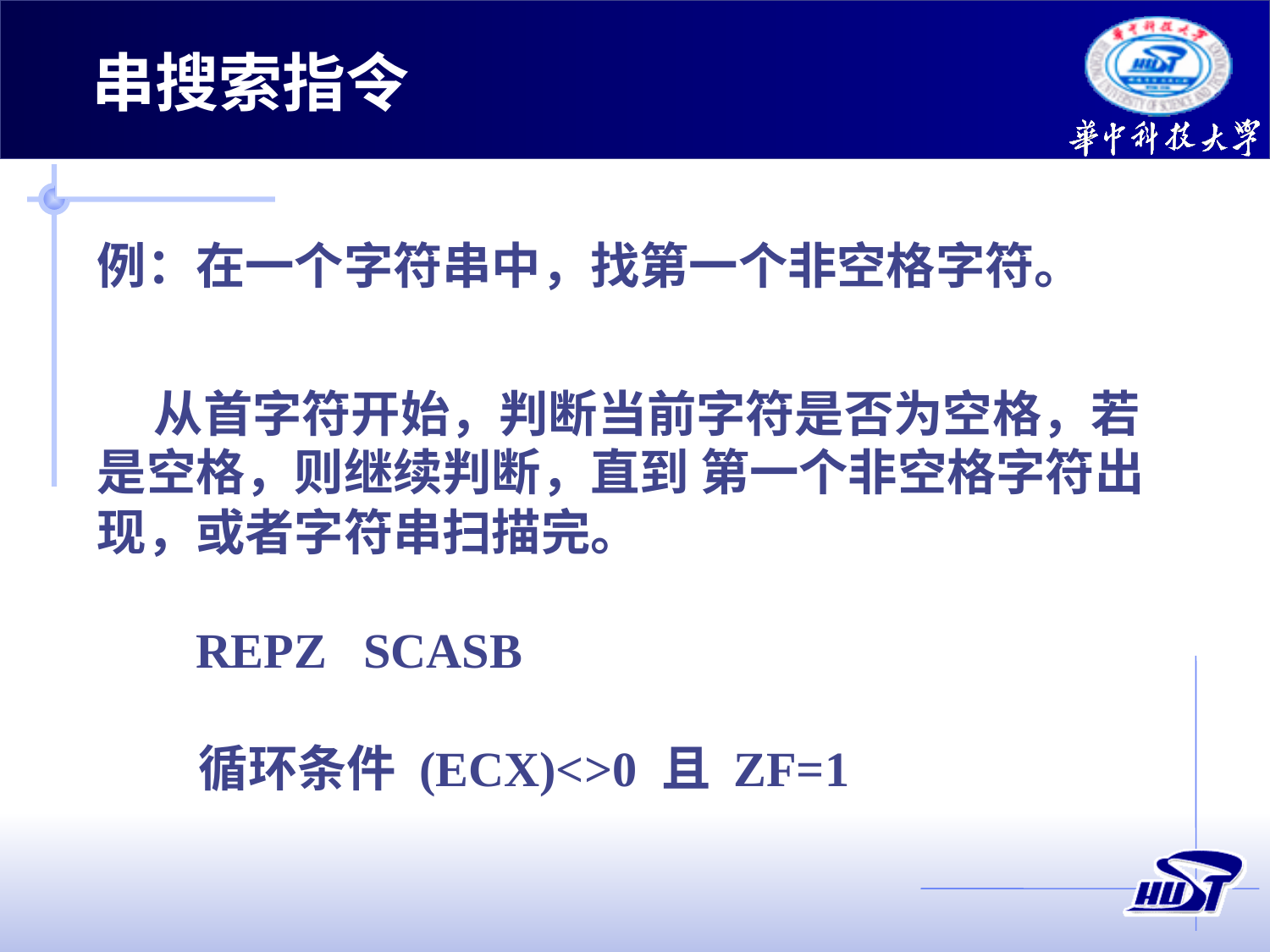

串搜索指令
例：在一个字符串中，找第一个非空格字符。
    从首字符开始，判断当前字符是否为空格，若是空格，则继续判断，直到 第一个非空格字符出现，或者字符串扫描完。

        REPZ   SCASB

        循环条件 (ECX)<>0 且 ZF=1